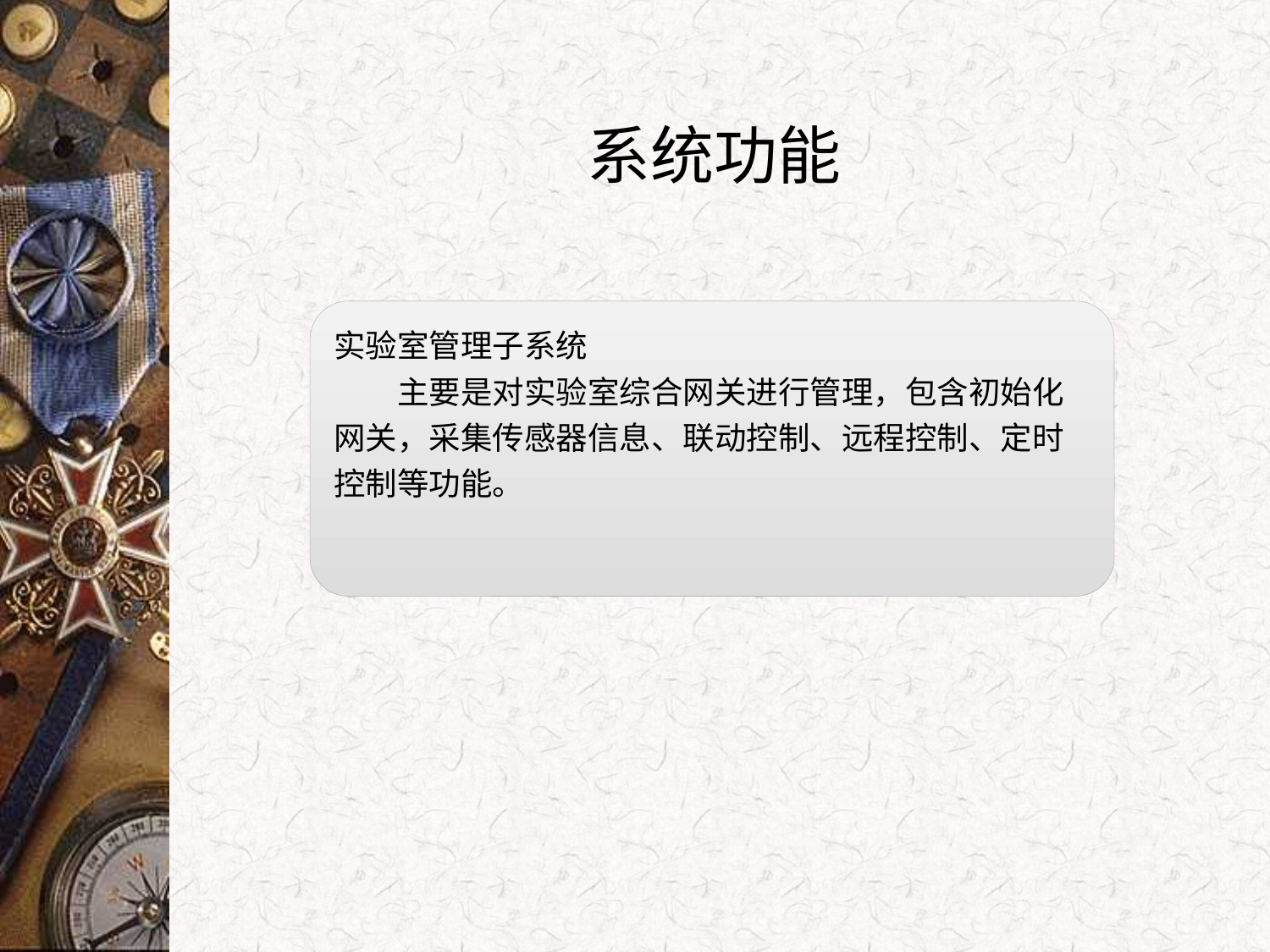

# 系统功能
实验室管理子系统
主要是对实验室综合网关进行管理，包含初始化网关，采集传感器信息、联动控制、远程控制、定时控制等功能。